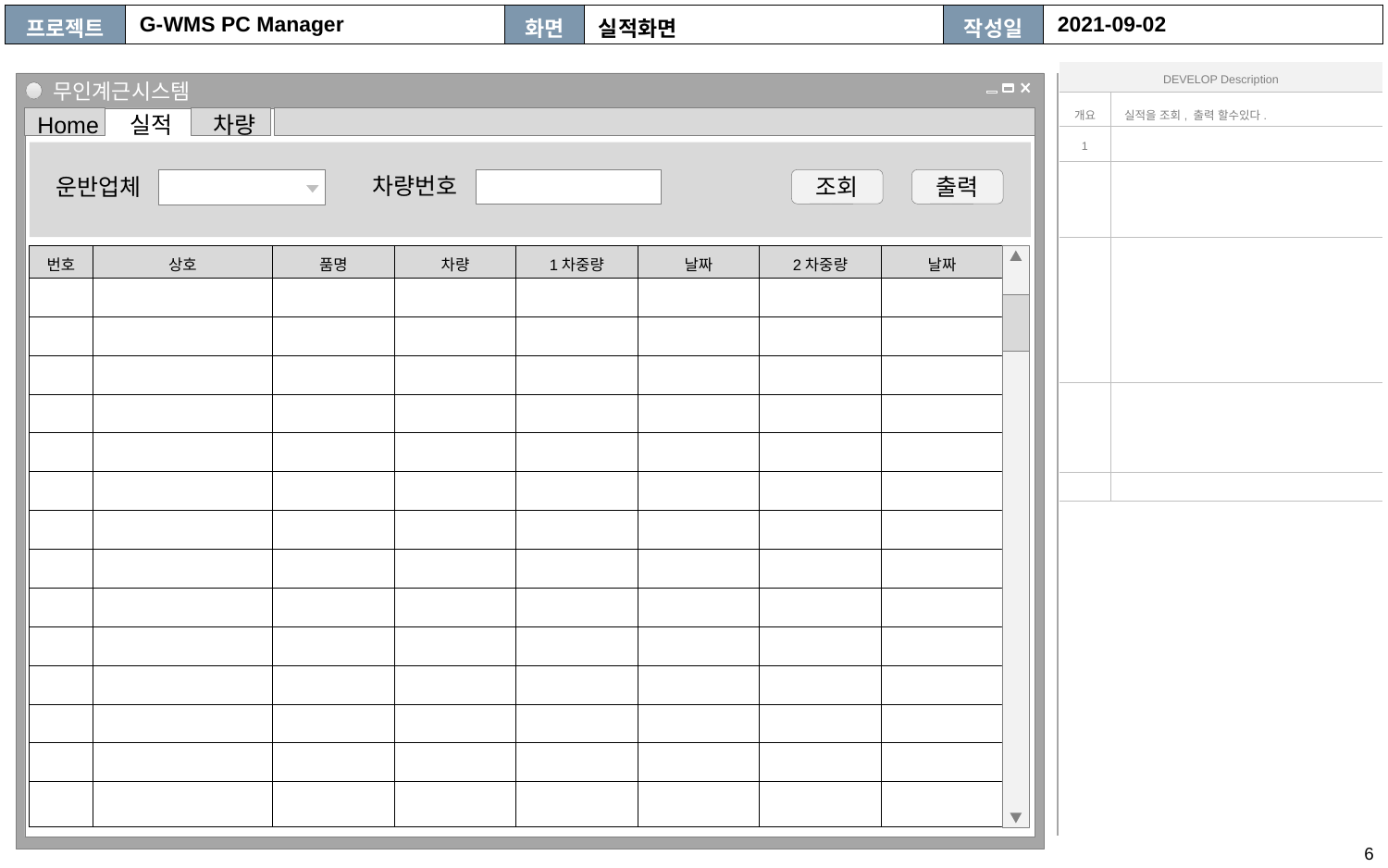

| 프로젝트 | G-WMS PC Manager | 화면 | 실적화면 | 작성일 | 2021-09-02 |
| --- | --- | --- | --- | --- | --- |
| DEVELOP Description |  |
| --- | --- |
| 개요 | 실적을 조회, 출력 할수있다. |
| 1 |  |
|  |  |
|  |  |
|  |  |
|  |  |

무인계근시스템

실적
차량
Home

차량번호

운반업체
조회
출력

| 번호 | 상호 | 품명 | 차량 | 1차중량 | 날짜 | 2차중량 | 날짜 |
| --- | --- | --- | --- | --- | --- | --- | --- |
|  |  |  |  |  |  |  |  |
|  |  |  |  |  |  |  |  |
|  |  |  |  |  |  |  |  |
|  |  |  |  |  |  |  |  |
|  |  |  |  |  |  |  |  |
|  |  |  |  |  |  |  |  |
|  |  |  |  |  |  |  |  |
|  |  |  |  |  |  |  |  |
|  |  |  |  |  |  |  |  |
|  |  |  |  |  |  |  |  |
|  |  |  |  |  |  |  |  |
|  |  |  |  |  |  |  |  |
|  |  |  |  |  |  |  |  |
|  |  |  |  |  |  |  |  |